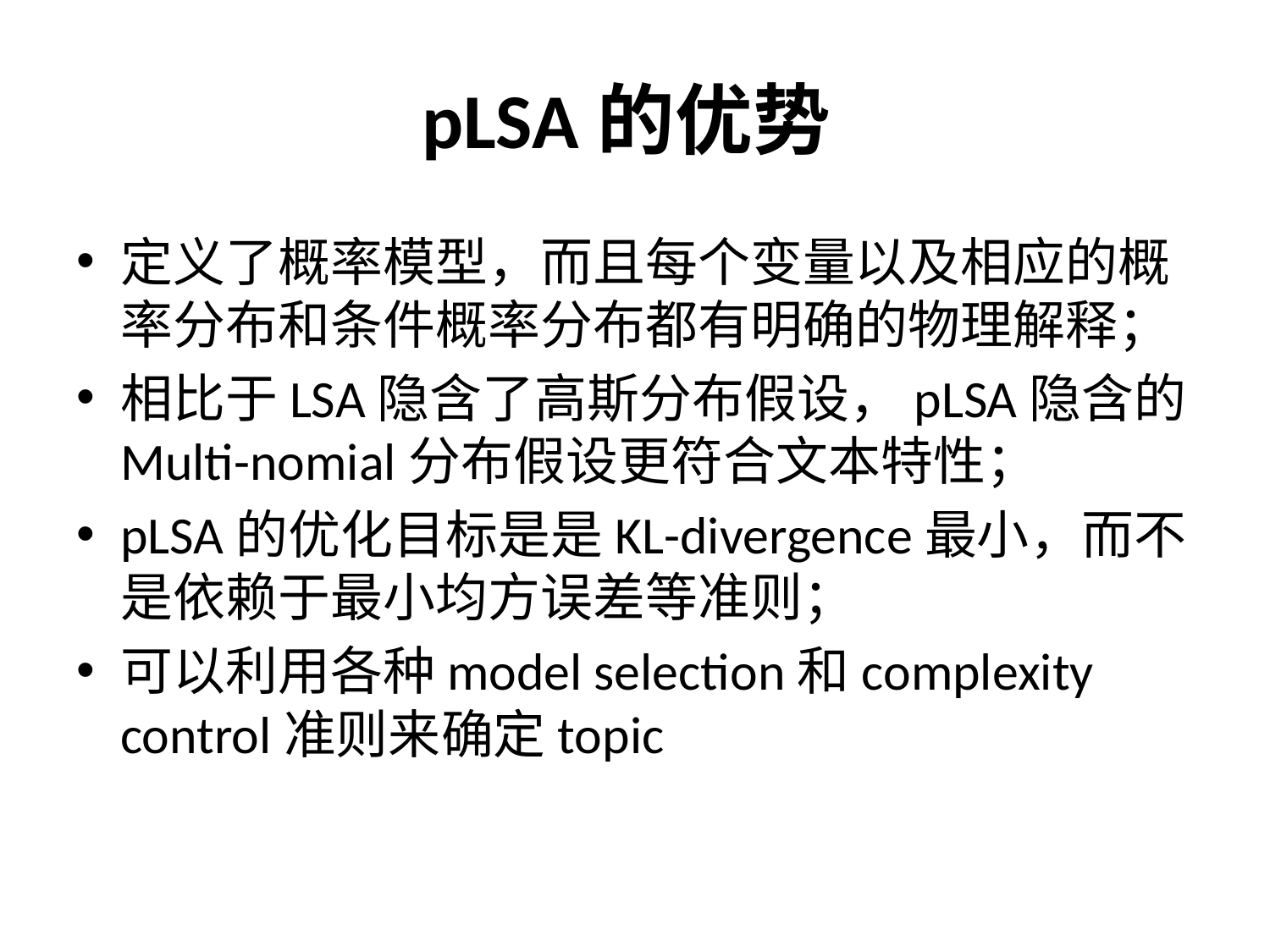

# pLSA的优势
定义了概率模型，而且每个变量以及相应的概率分布和条件概率分布都有明确的物理解释；
相比于LSA隐含了高斯分布假设，pLSA隐含的Multi-nomial分布假设更符合文本特性；
pLSA的优化目标是是KL-divergence最小，而不是依赖于最小均方误差等准则；
可以利用各种model selection和complexity control准则来确定topic